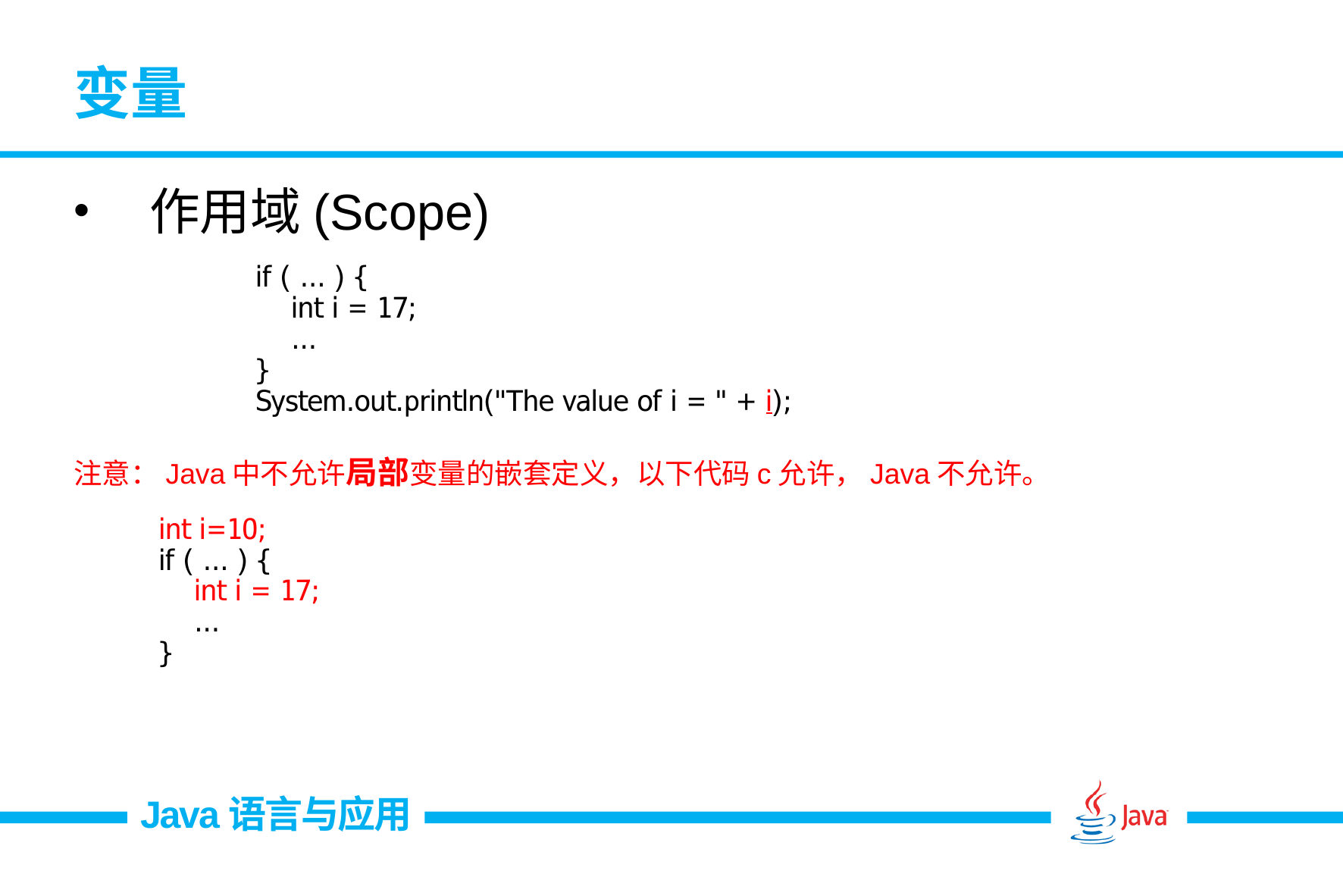

# 变量
作用域(Scope)

注意：Java中不允许局部变量的嵌套定义，以下代码c允许，Java不允许。
if ( ... ) {
    int i = 17;
    ...
}
System.out.println("The value of i = " + i);
int i=10;
if ( ... ) {
    int i = 17;
    ...
}